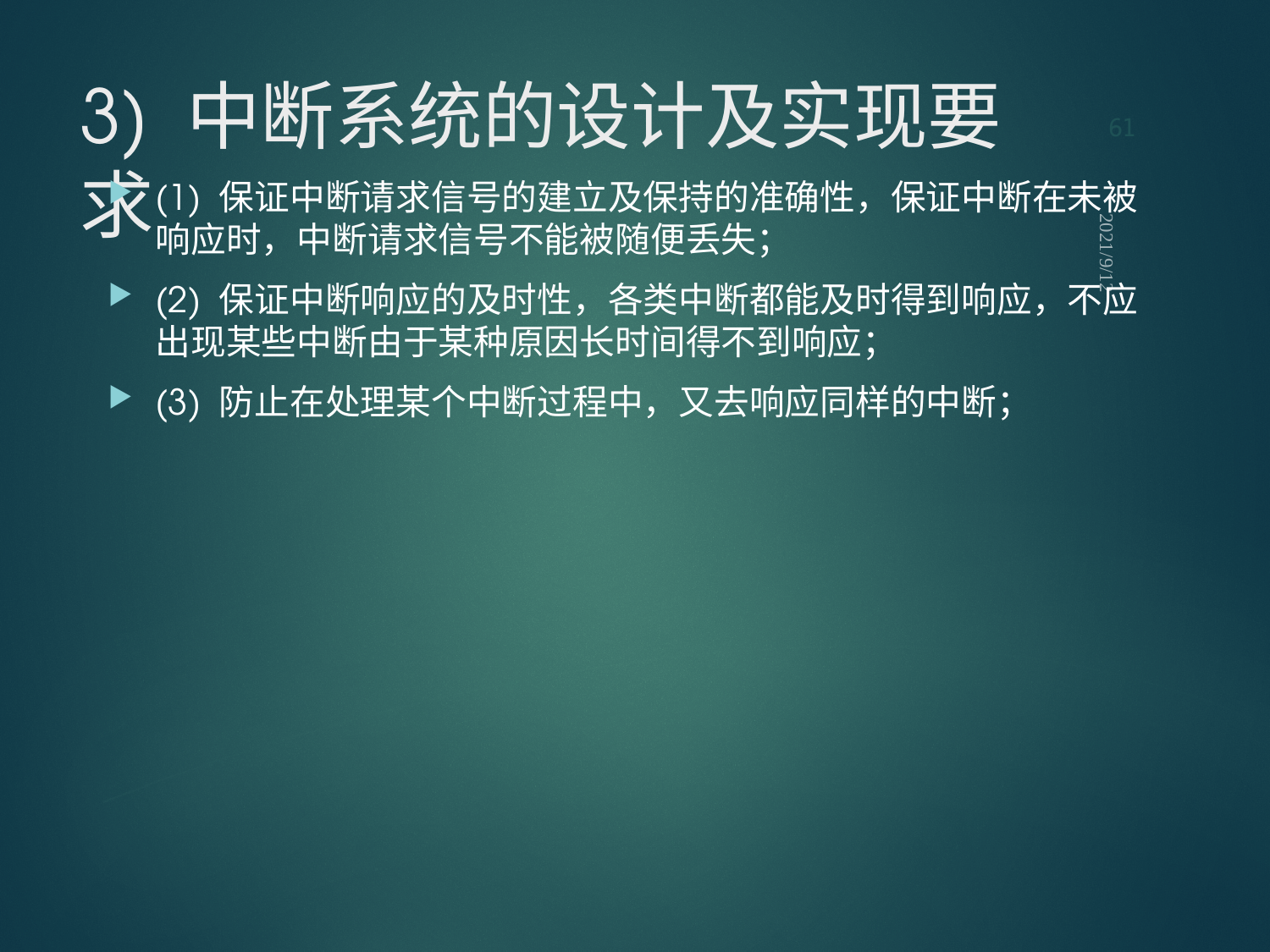

61
# 3) 中断系统的设计及实现要求
(1) 保证中断请求信号的建立及保持的准确性，保证中断在未被响应时，中断请求信号不能被随便丢失；
(2) 保证中断响应的及时性，各类中断都能及时得到响应，不应出现某些中断由于某种原因长时间得不到响应；
(3) 防止在处理某个中断过程中，又去响应同样的中断；

2021/9/12